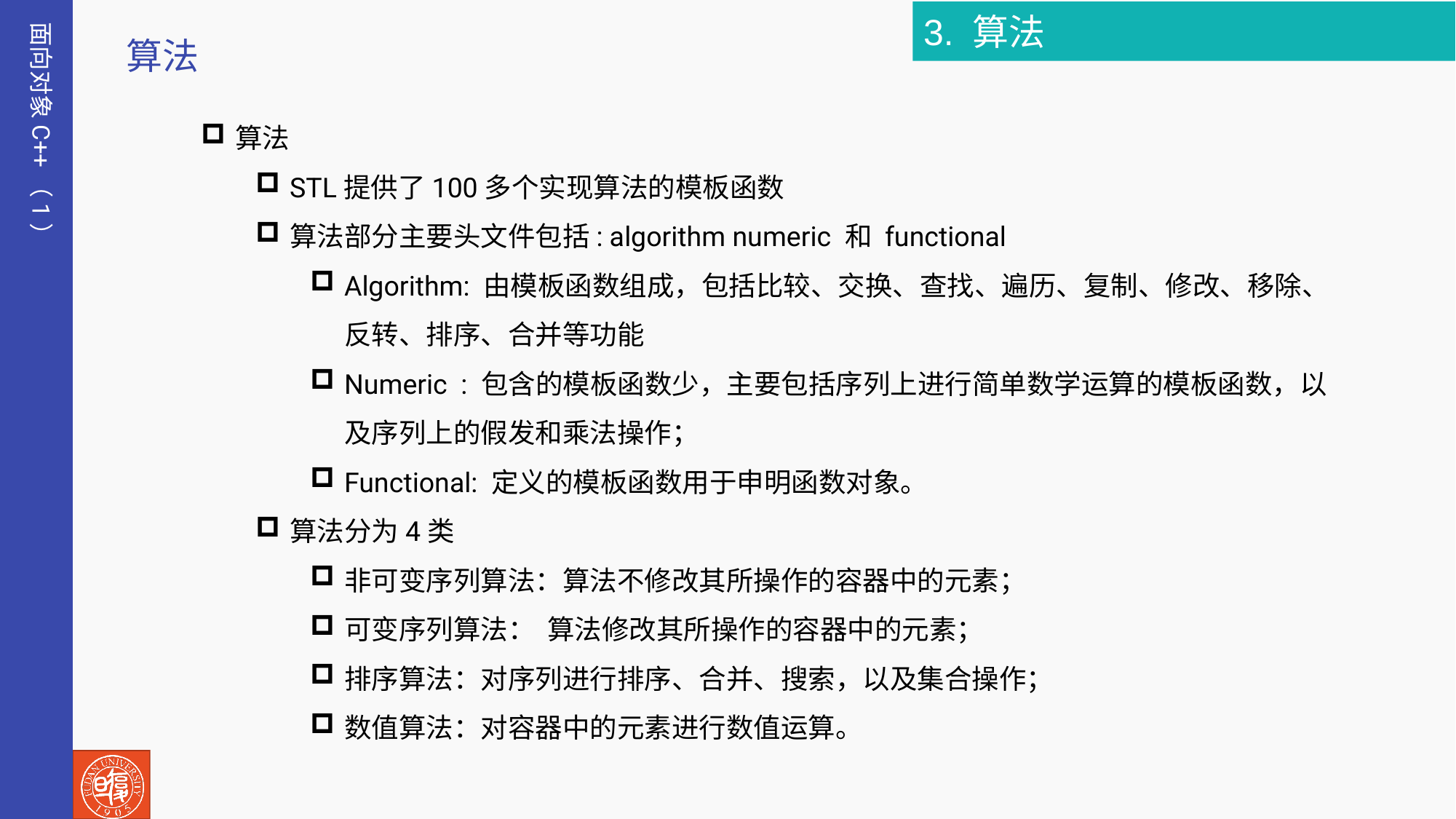

3. 算法
面向对象C++（1）
算法
算法
STL提供了100多个实现算法的模板函数
算法部分主要头文件包括: algorithm numeric 和 functional
Algorithm: 由模板函数组成，包括比较、交换、查找、遍历、复制、修改、移除、反转、排序、合并等功能
Numeric  : 包含的模板函数少，主要包括序列上进行简单数学运算的模板函数，以及序列上的假发和乘法操作；
Functional: 定义的模板函数用于申明函数对象。
算法分为4类
非可变序列算法：算法不修改其所操作的容器中的元素；
可变序列算法：  算法修改其所操作的容器中的元素；
排序算法：对序列进行排序、合并、搜索，以及集合操作；
数值算法：对容器中的元素进行数值运算。